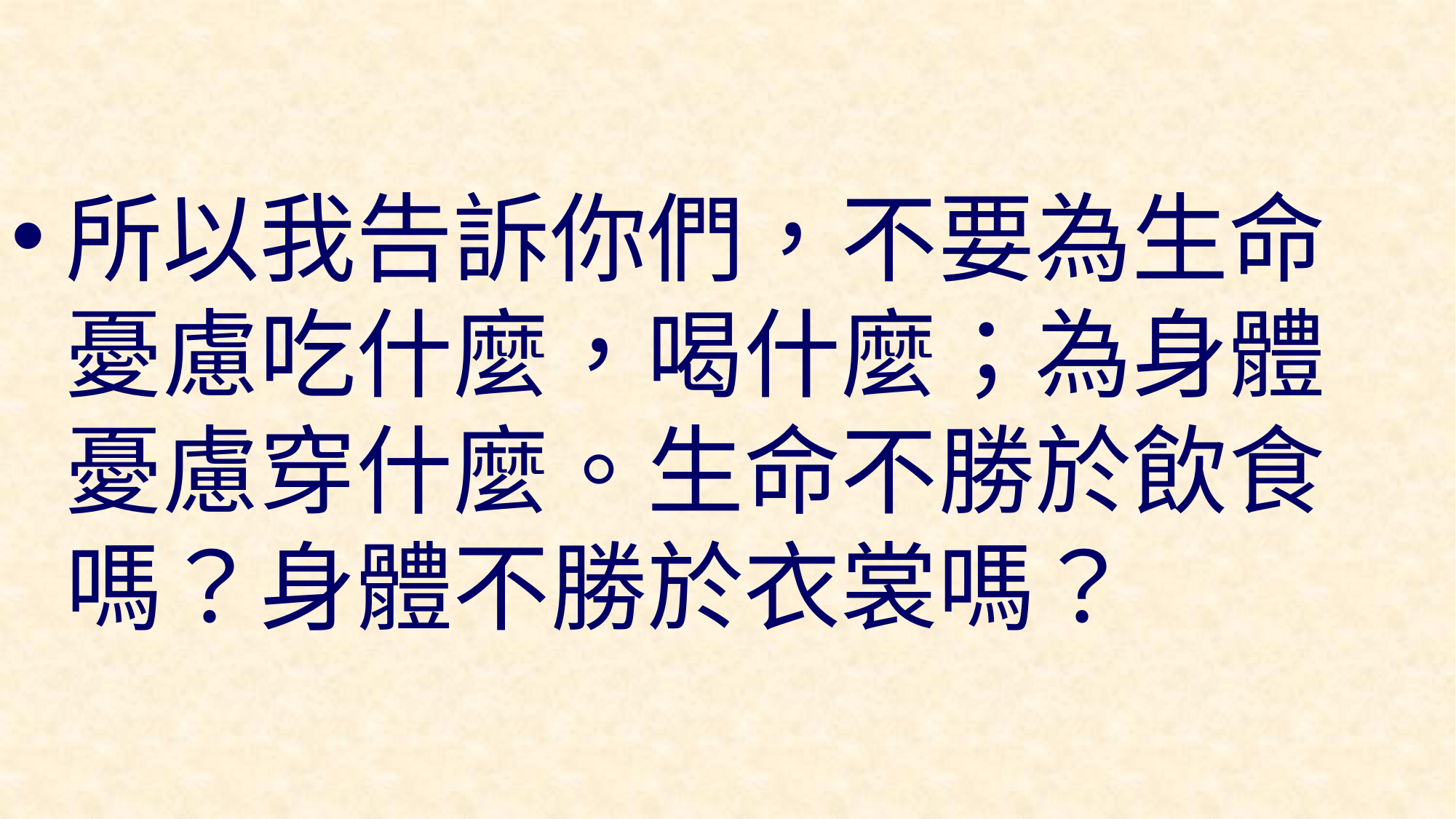

所以我告訴你們，不要為生命憂慮吃什麼，喝什麼；為身體憂慮穿什麼。生命不勝於飲食嗎？身體不勝於衣裳嗎？